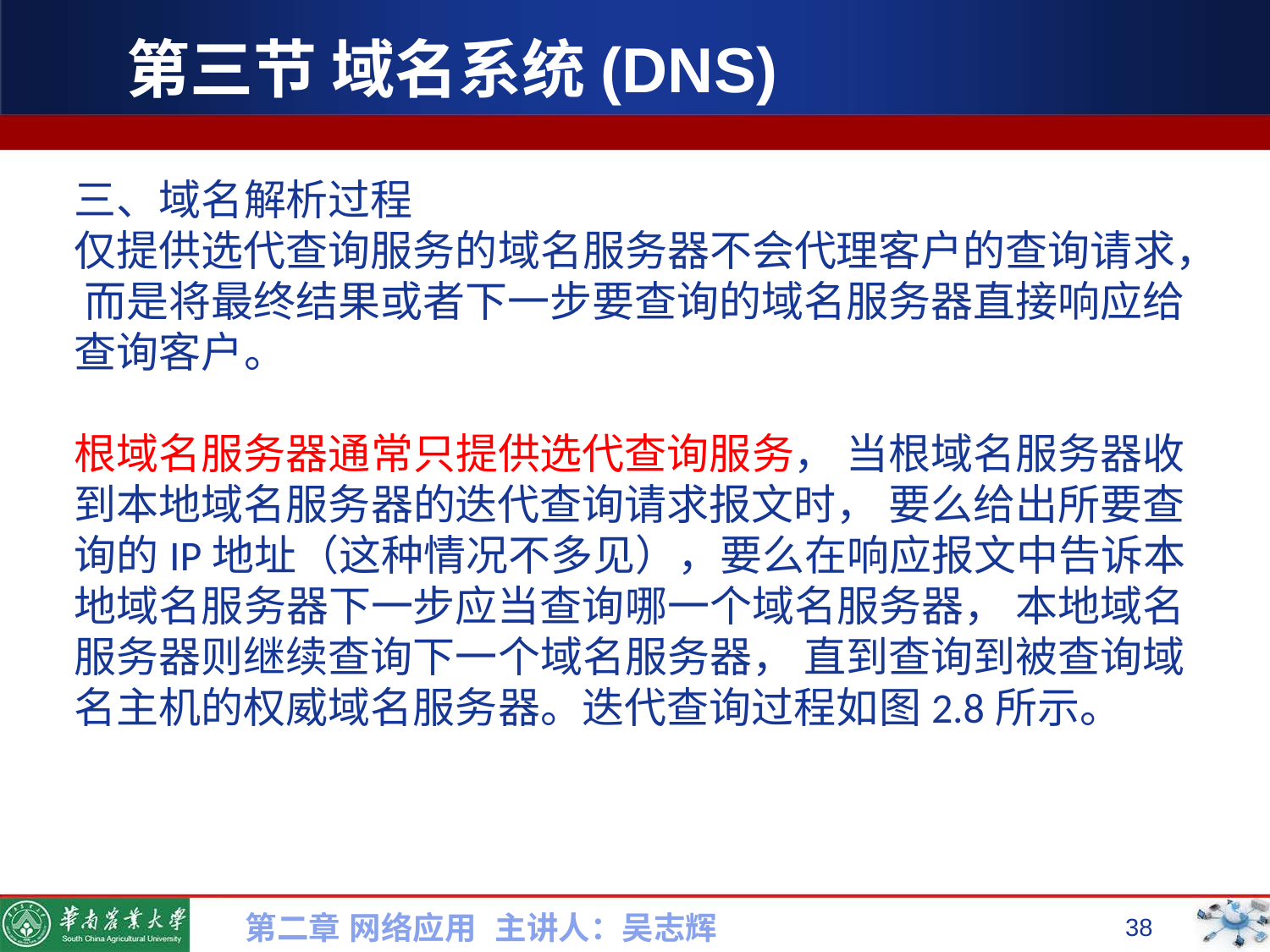

# 第三节 域名系统(DNS)
三、域名解析过程
仅提供选代查询服务的域名服务器不会代理客户的查询请求， 而是将最终结果或者下一步要查询的域名服务器直接响应给查询客户。

根域名服务器通常只提供选代查询服务， 当根域名服务器收到本地域名服务器的迭代查询请求报文时， 要么给出所要查询的IP地址（这种情况不多见），要么在响应报文中告诉本地域名服务器下一步应当查询哪一个域名服务器， 本地域名服务器则继续查询下一个域名服务器， 直到查询到被查询域名主机的权威域名服务器。迭代查询过程如图2.8所示。
第二章 网络应用  主讲人：吴志辉
38